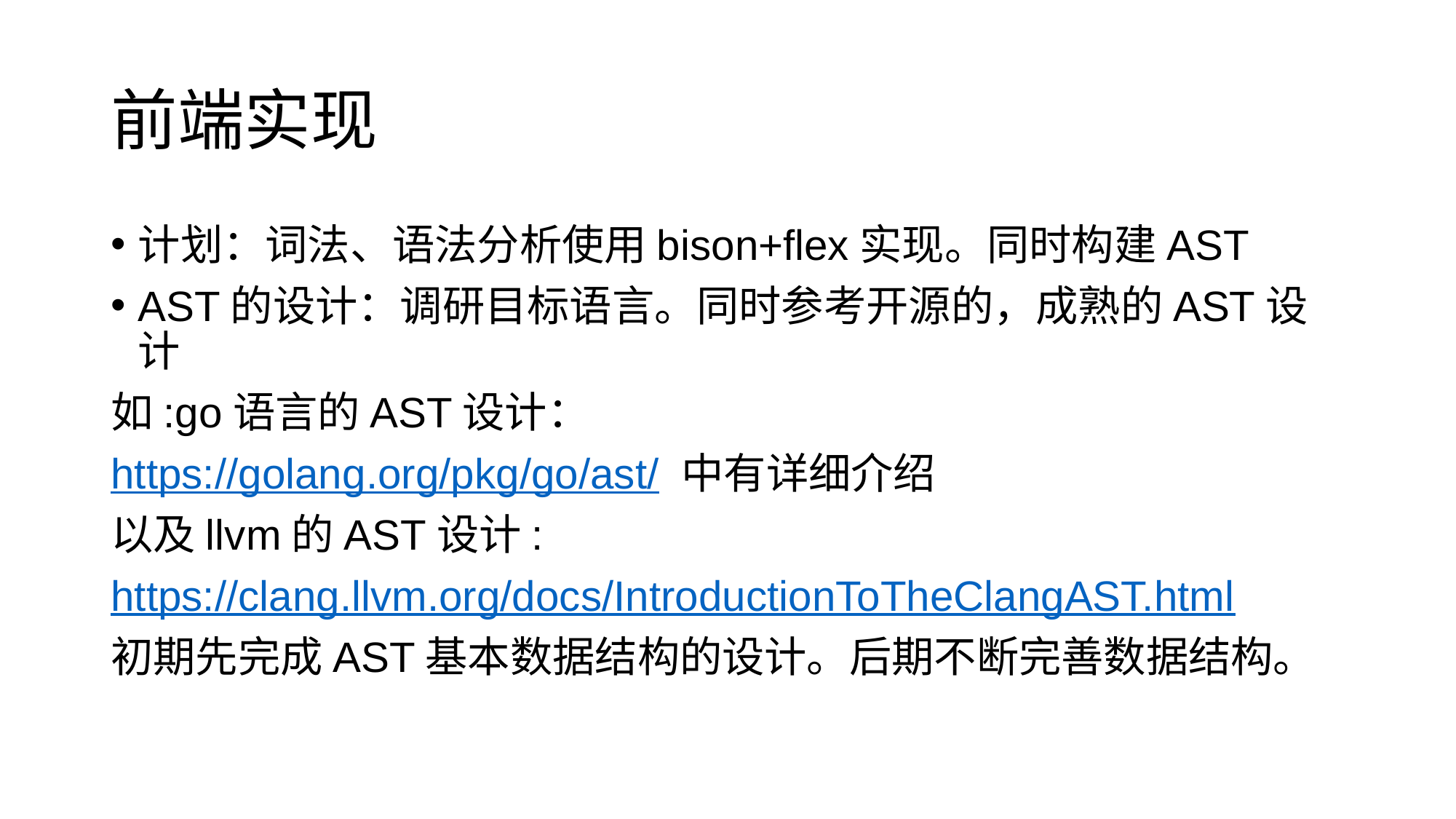

# 前端实现
计划：词法、语法分析使用bison+flex实现。同时构建AST
AST的设计：调研目标语言。同时参考开源的，成熟的AST设计
如:go语言的AST设计：
https://golang.org/pkg/go/ast/ 中有详细介绍
以及llvm的AST设计:
https://clang.llvm.org/docs/IntroductionToTheClangAST.html
初期先完成AST基本数据结构的设计。后期不断完善数据结构。